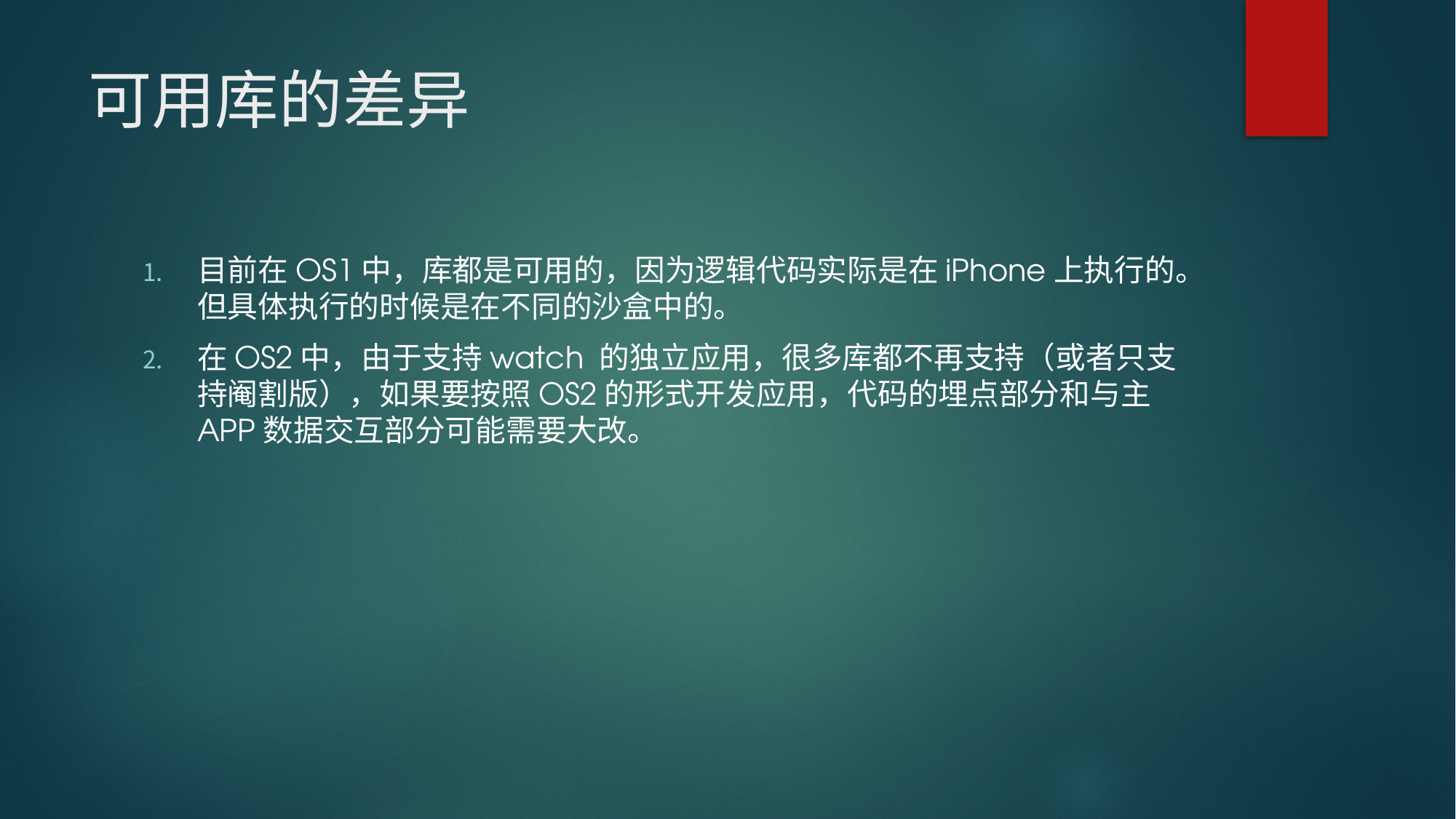

# 可用库的差异
目前在OS1中，库都是可用的，因为逻辑代码实际是在iPhone上执行的。但具体执行的时候是在不同的沙盒中的。
在OS2中，由于支持watch 的独立应用，很多库都不再支持（或者只支持阉割版），如果要按照OS2的形式开发应用，代码的埋点部分和与主APP数据交互部分可能需要大改。